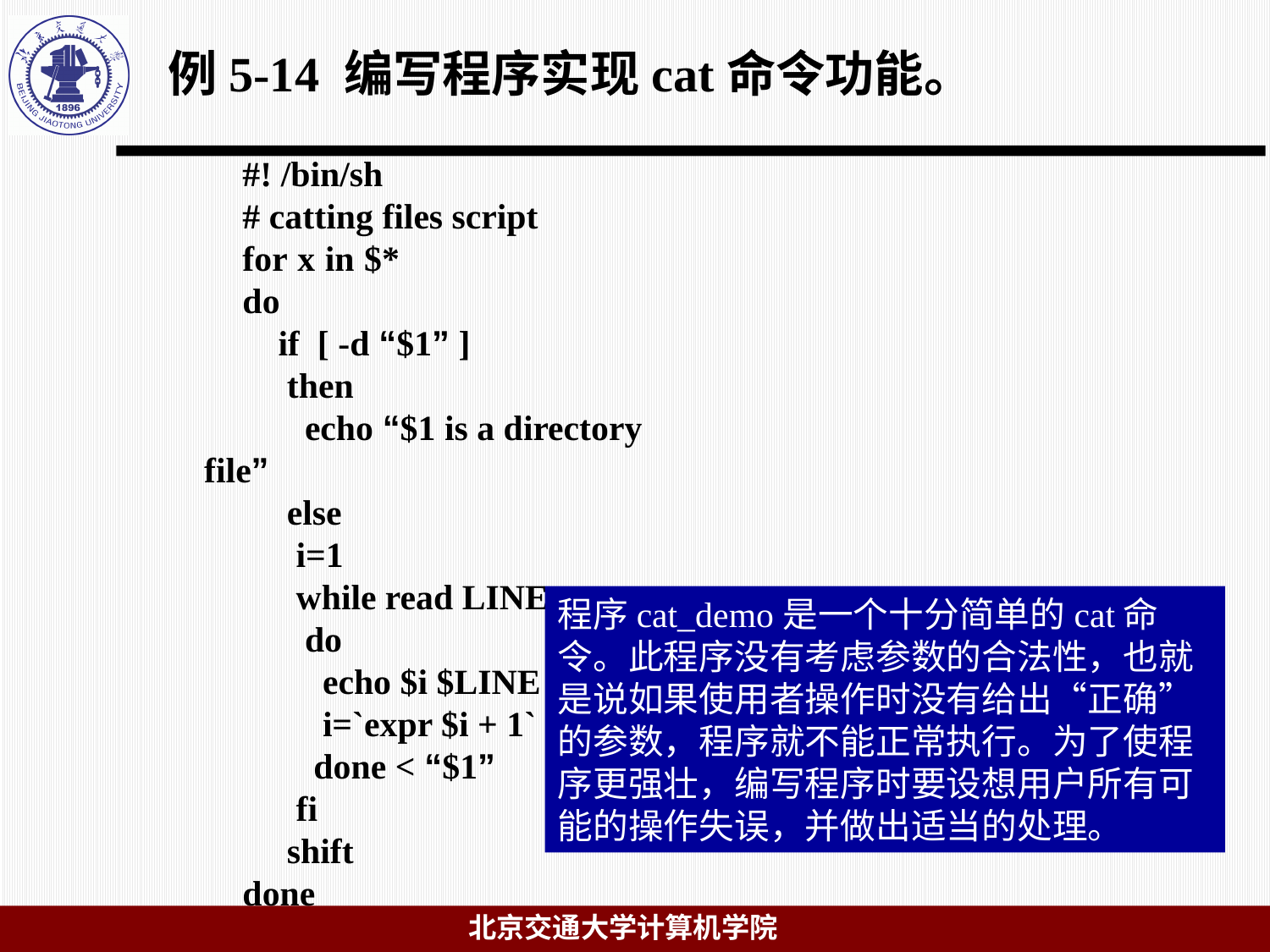

# 例5-14 编写程序实现cat命令功能。
#! /bin/sh
# catting files script
for x in $*
do
    if  [ -d “$1” ]
     then
       echo “$1 is a directory file”
     else
      i=1
      while read LINE
       do
         echo $i $LINE
         i=`expr $i + 1`
        done < “$1”
      fi
     shift
done
程序cat_demo是一个十分简单的cat命令。此程序没有考虑参数的合法性，也就是说如果使用者操作时没有给出“正确”的参数，程序就不能正常执行。为了使程序更强壮，编写程序时要设想用户所有可能的操作失误，并做出适当的处理。